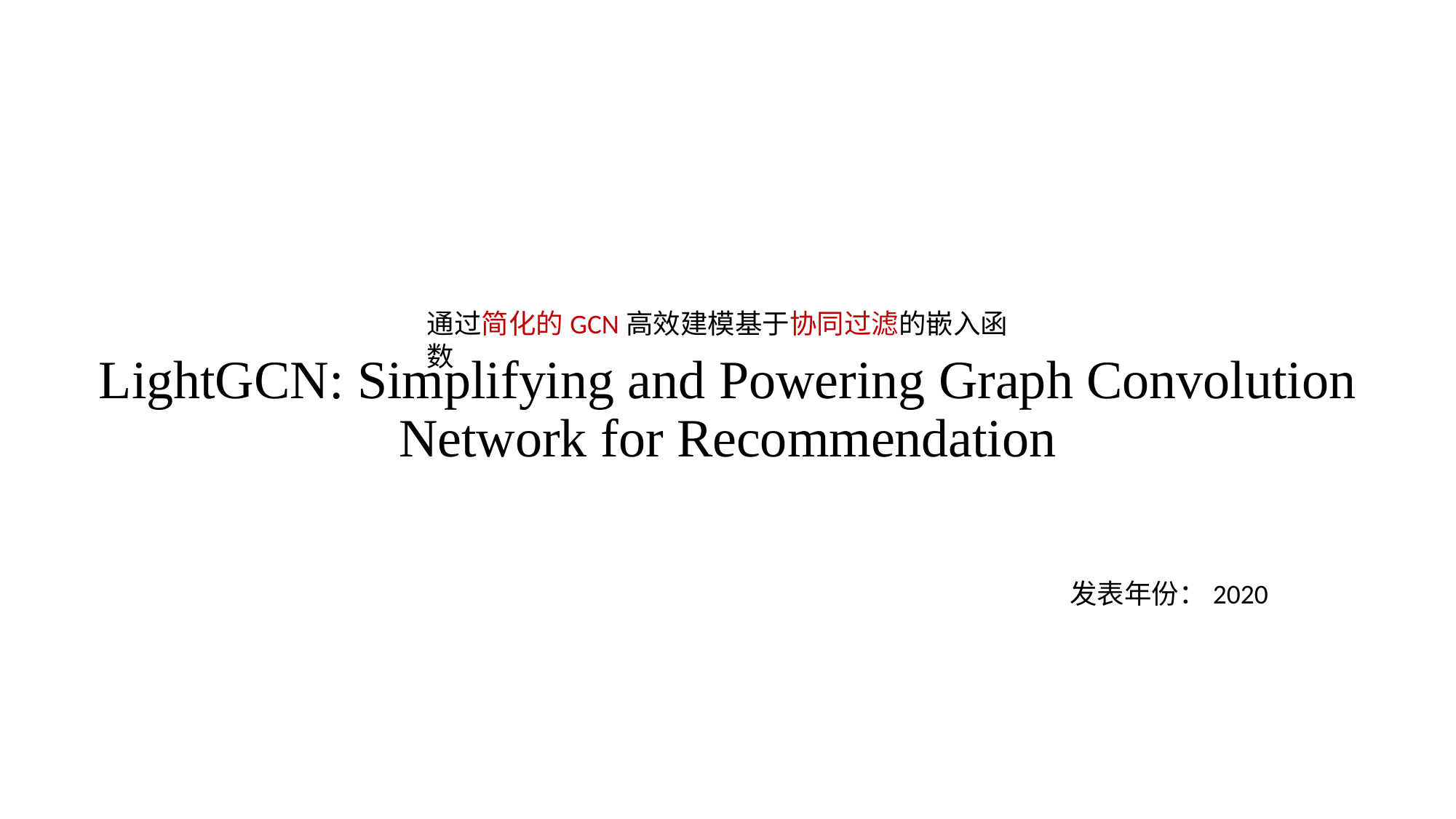

通过简化的GCN高效建模基于协同过滤的嵌入函数
# LightGCN: Simplifying and Powering Graph Convolution Network for Recommendation
发表年份：2020